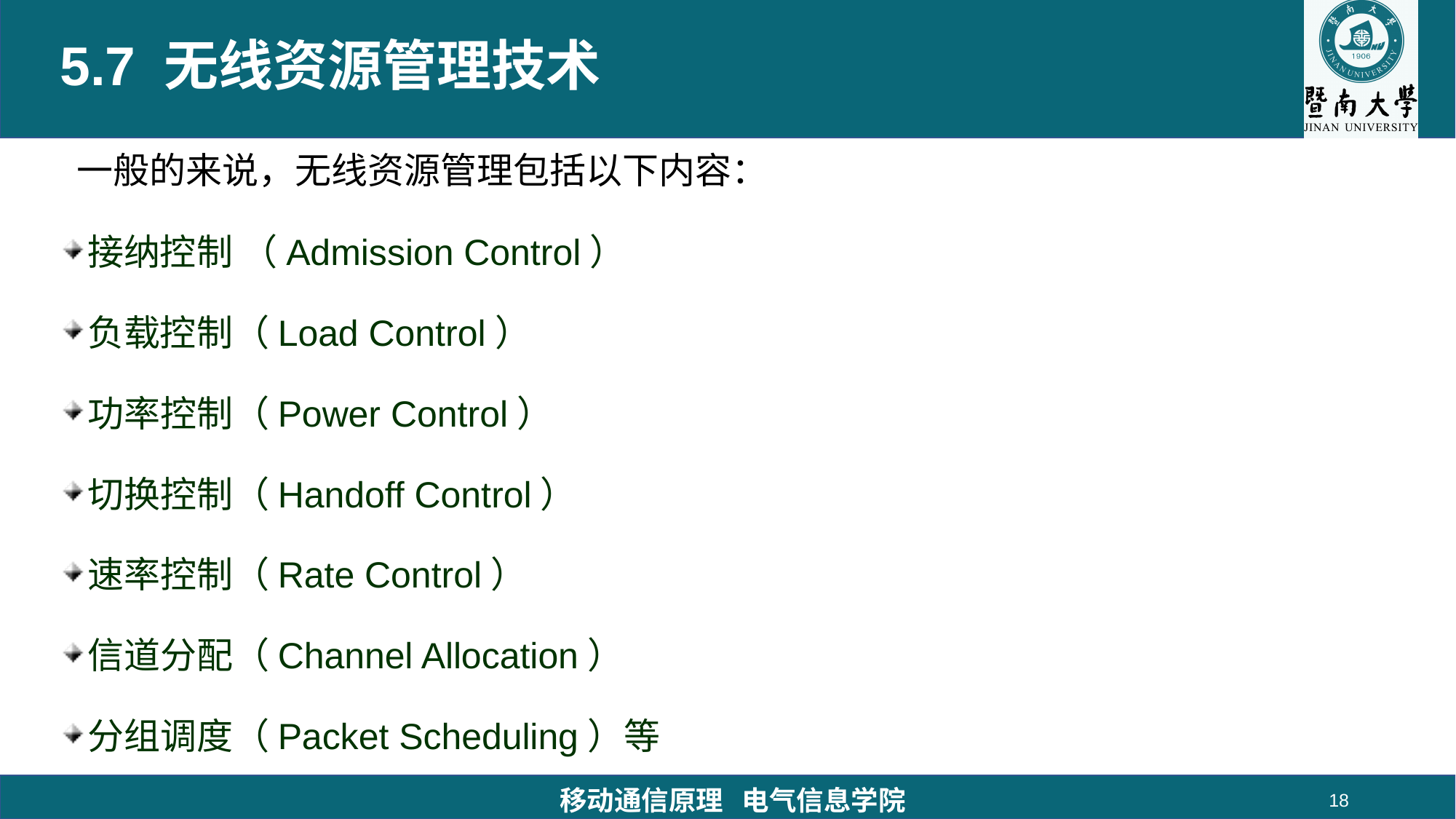

# 5.7 无线资源管理技术
 一般的来说，无线资源管理包括以下内容：
接纳控制 （Admission Control）
负载控制（Load Control）
功率控制（Power Control）
切换控制（Handoff Control）
速率控制（Rate Control）
信道分配（Channel Allocation）
分组调度（Packet Scheduling）等
移动通信原理   电气信息学院
18